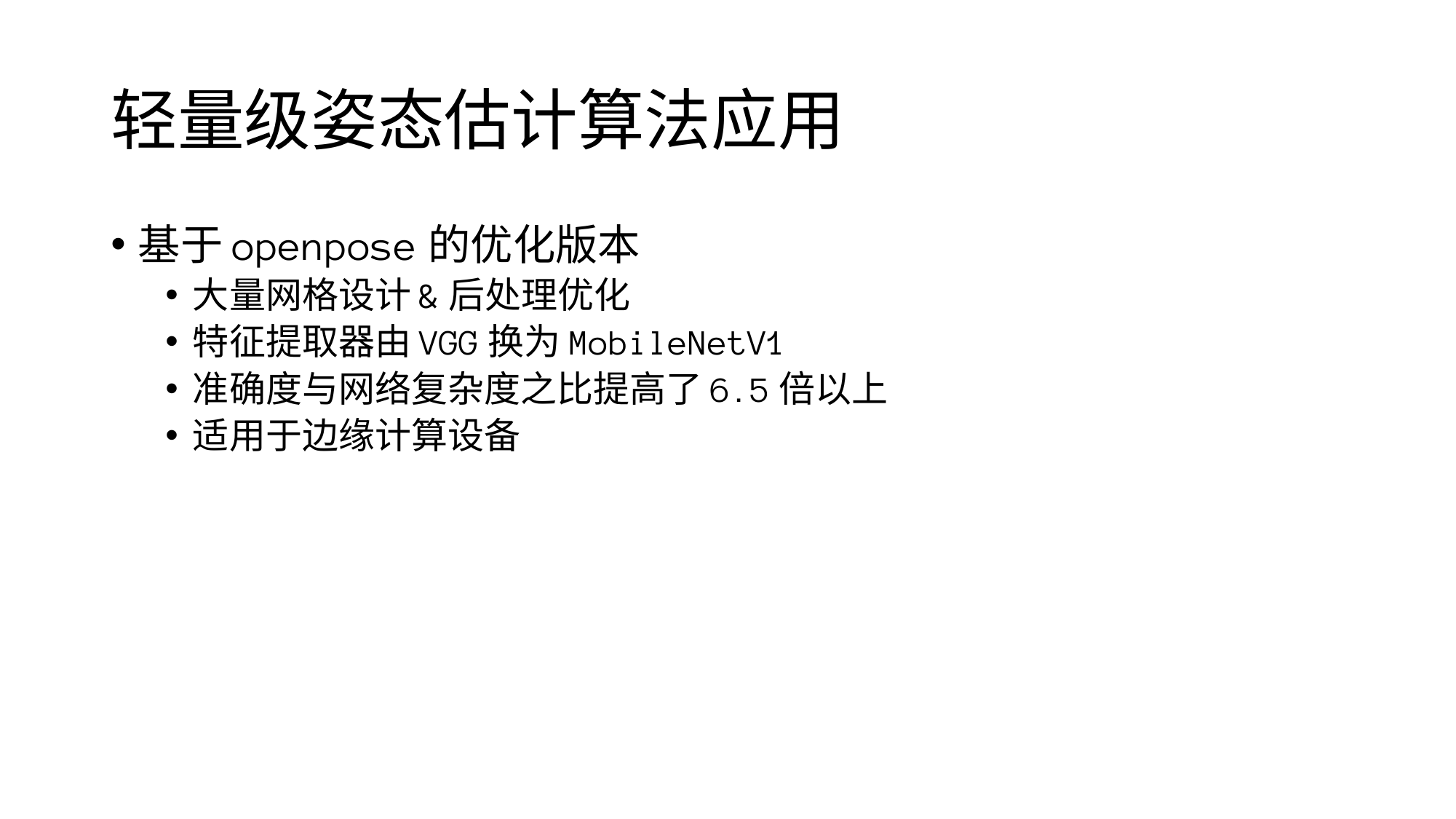

# 轻量级姿态估计算法应用
基于openpose的优化版本
大量网格设计&后处理优化
特征提取器由VGG换为MobileNetV1
准确度与网络复杂度之比提高了6.5倍以上
适用于边缘计算设备